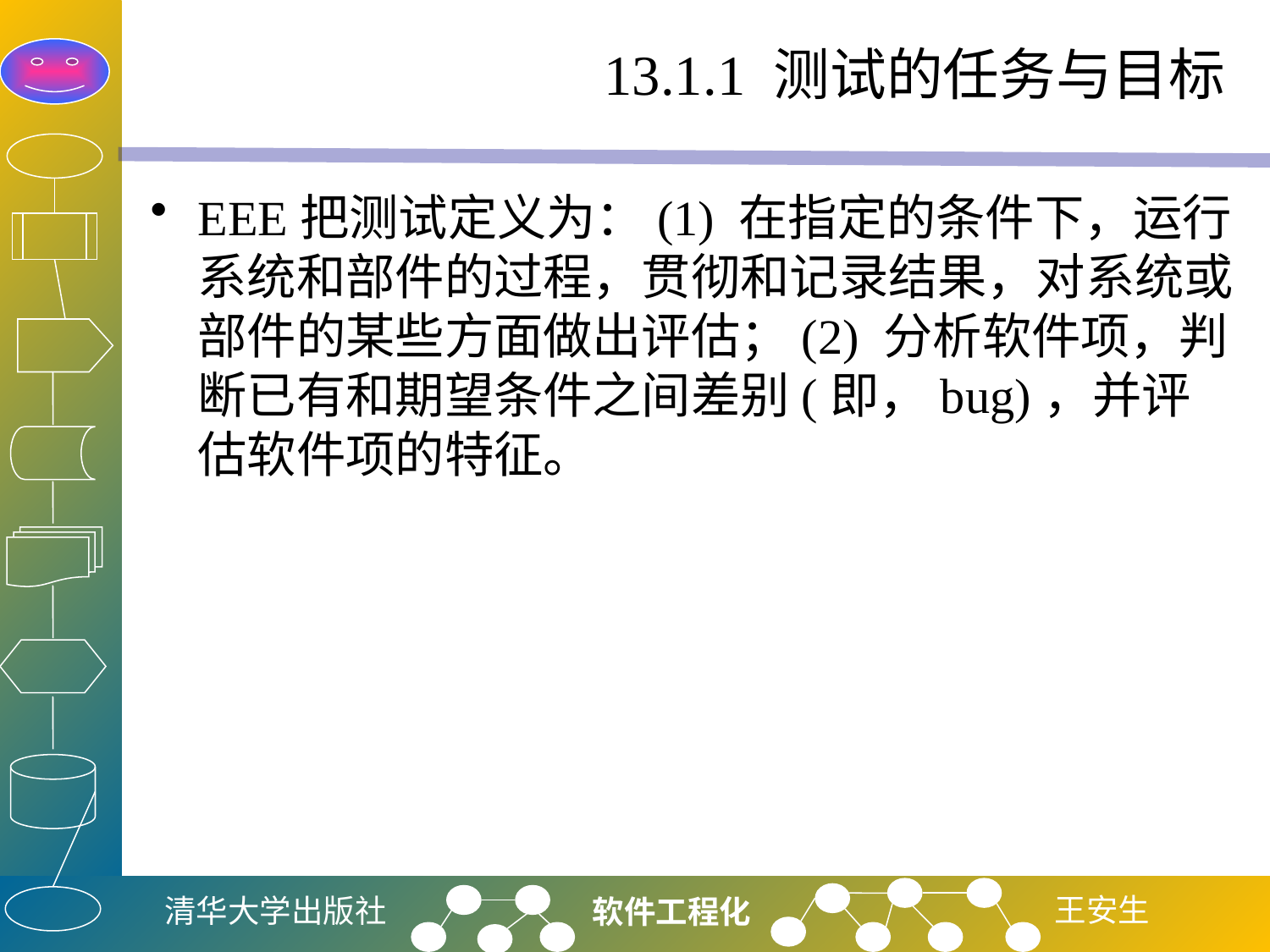

# 13.1.1 测试的任务与目标
EEE把测试定义为：(1) 在指定的条件下，运行系统和部件的过程，贯彻和记录结果，对系统或部件的某些方面做出评估；(2) 分析软件项，判断已有和期望条件之间差别(即，bug)，并评估软件项的特征。